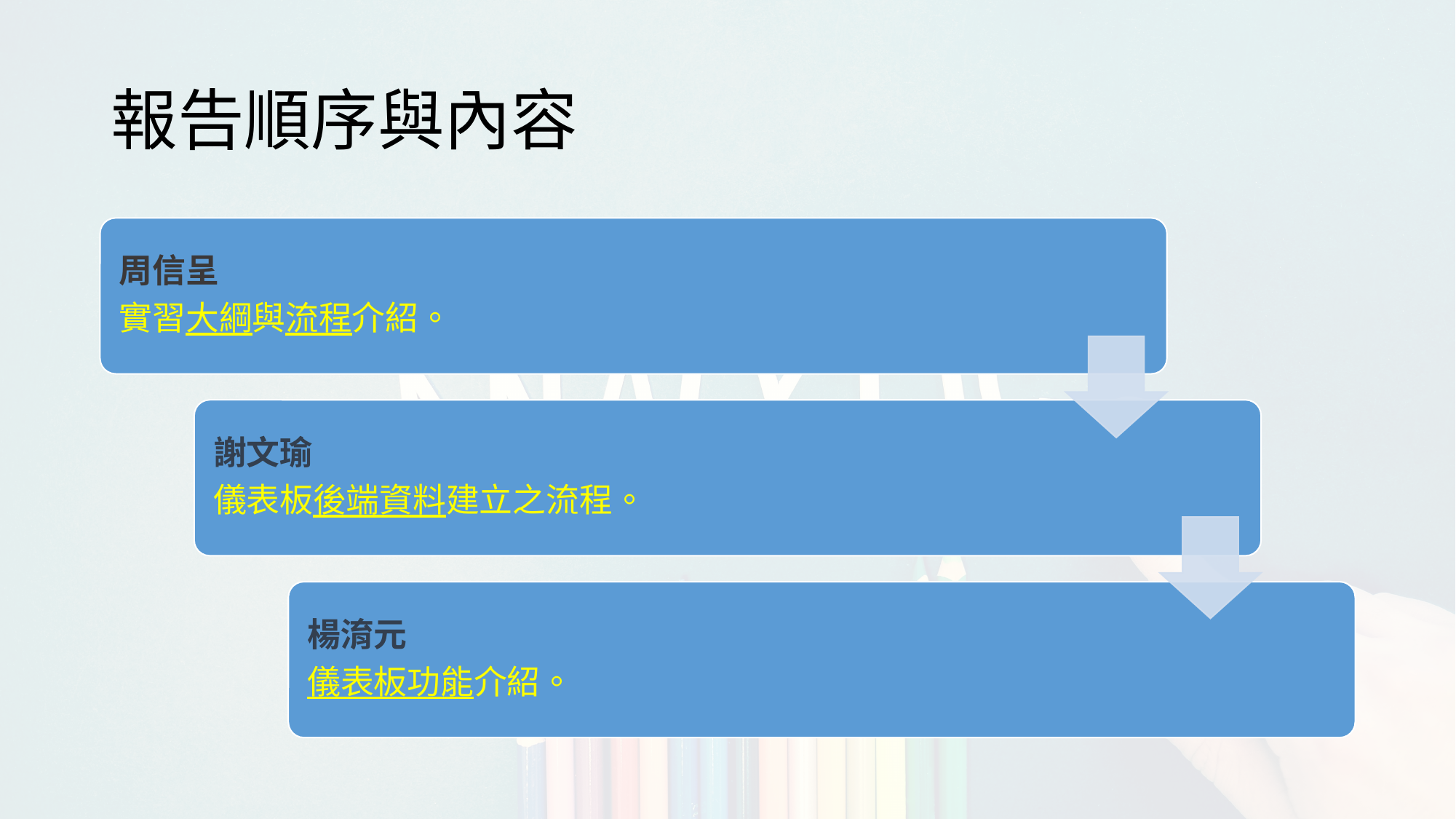

# 報告順序與內容
周信呈
實習大綱與流程介紹。
謝文瑜
儀表板後端資料建立之流程。
楊淯元
儀表板功能介紹。